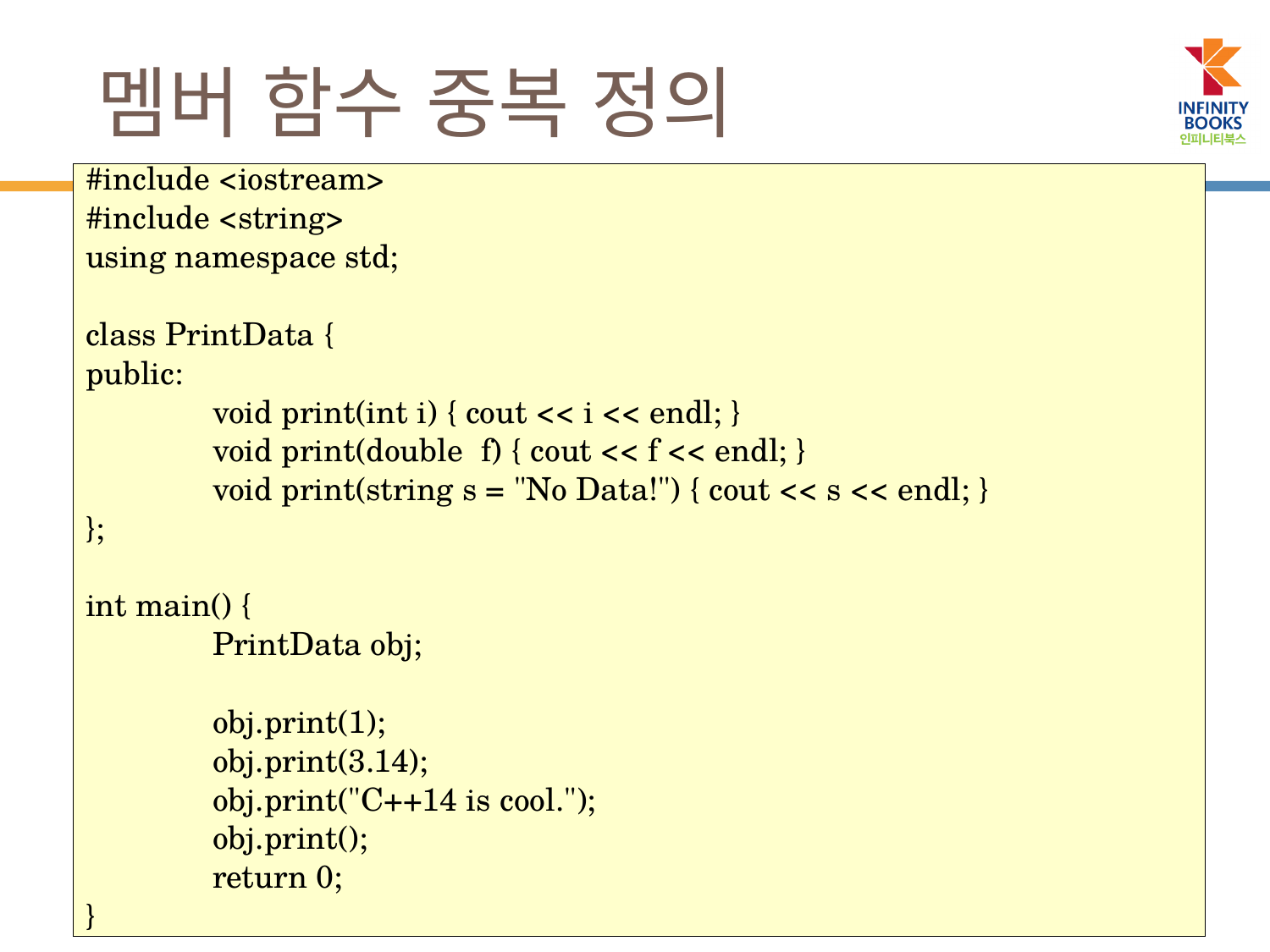

# 멤버 함수 중복 정의
#include <iostream>
#include <string>
using namespace std;

class PrintData {
public:
	void print(int i) { cout << i << endl; }
	void print(double  f) { cout << f << endl; }
	void print(string s = "No Data!") { cout << s << endl; }
};

int main() {
	PrintData obj;

	obj.print(1);
	obj.print(3.14);
	obj.print("C++14 is cool.");
	obj.print();
	return 0;
}